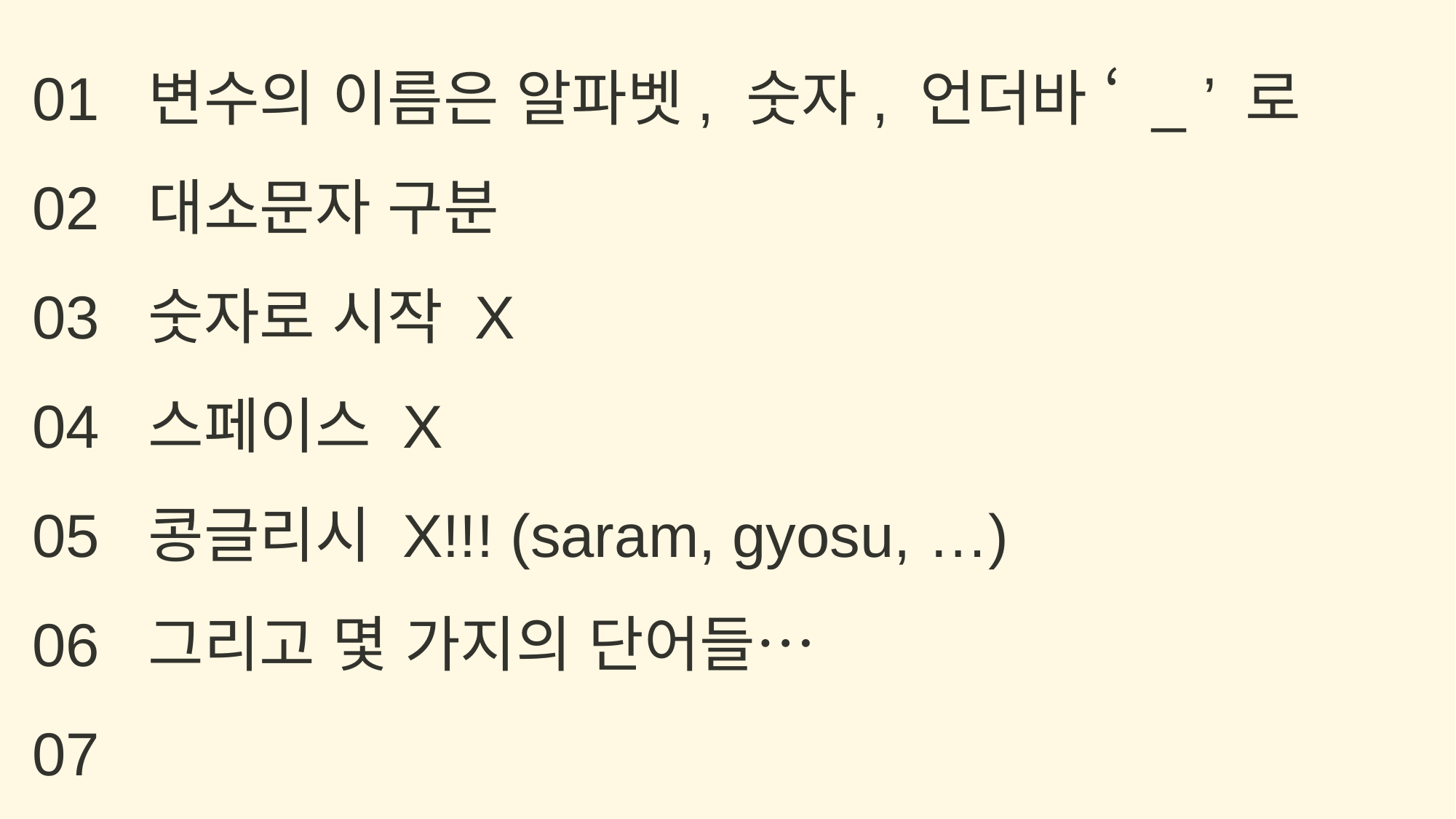

변수의 이름은 알파벳, 숫자, 언더바 ‘ _ ’ 로
대소문자 구분
숫자로 시작 X
스페이스 X
콩글리시 X!!! (saram, gyosu, …)
그리고 몇 가지의 단어들…
01
02
03
04
05
06
07